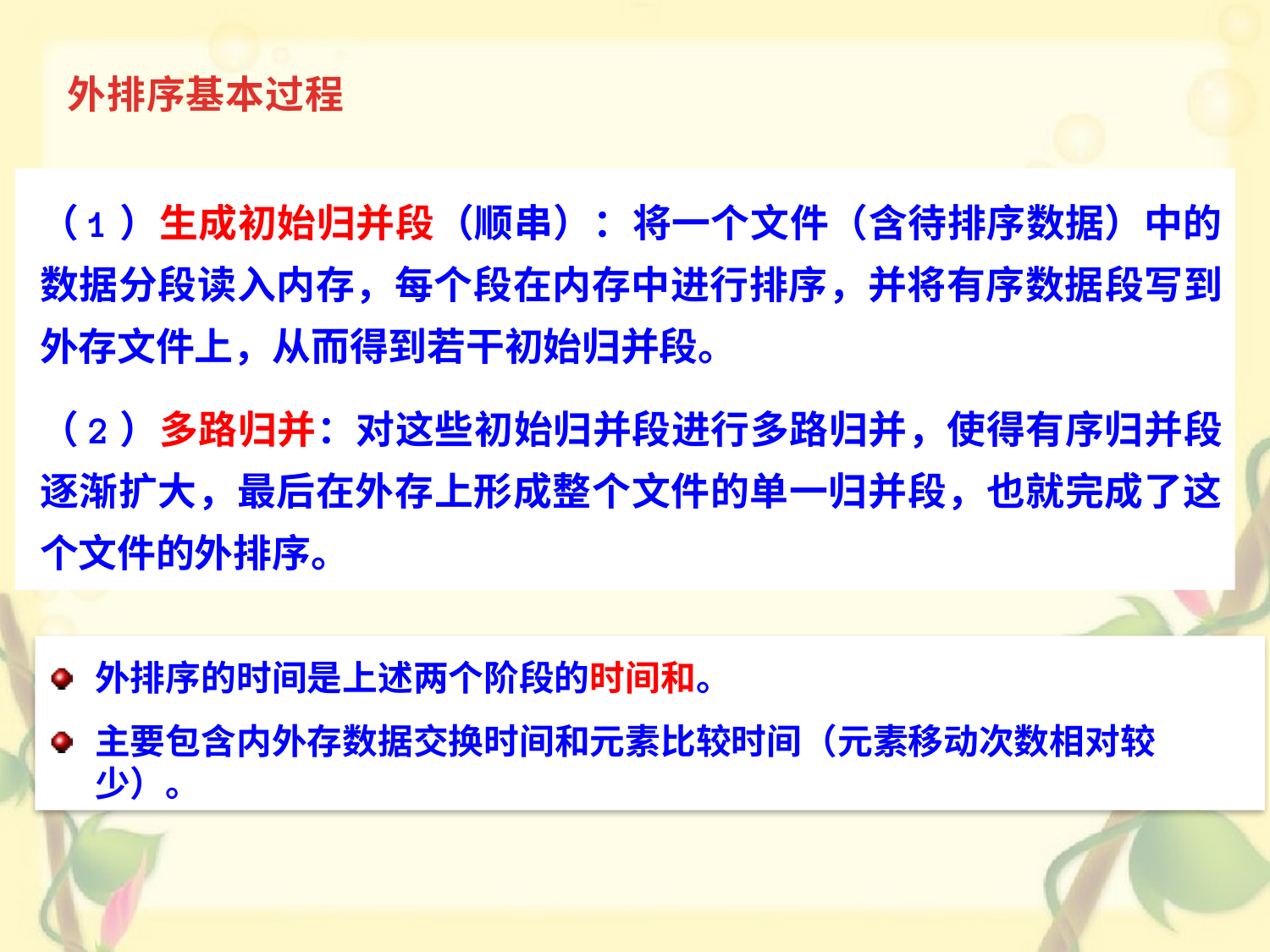

外排序基本过程
（1）生成初始归并段（顺串）：将一个文件（含待排序数据）中的数据分段读入内存，每个段在内存中进行排序，并将有序数据段写到外存文件上，从而得到若干初始归并段。
（2）多路归并：对这些初始归并段进行多路归并，使得有序归并段逐渐扩大，最后在外存上形成整个文件的单一归并段，也就完成了这个文件的外排序。
外排序的时间是上述两个阶段的时间和。
主要包含内外存数据交换时间和元素比较时间（元素移动次数相对较少）。